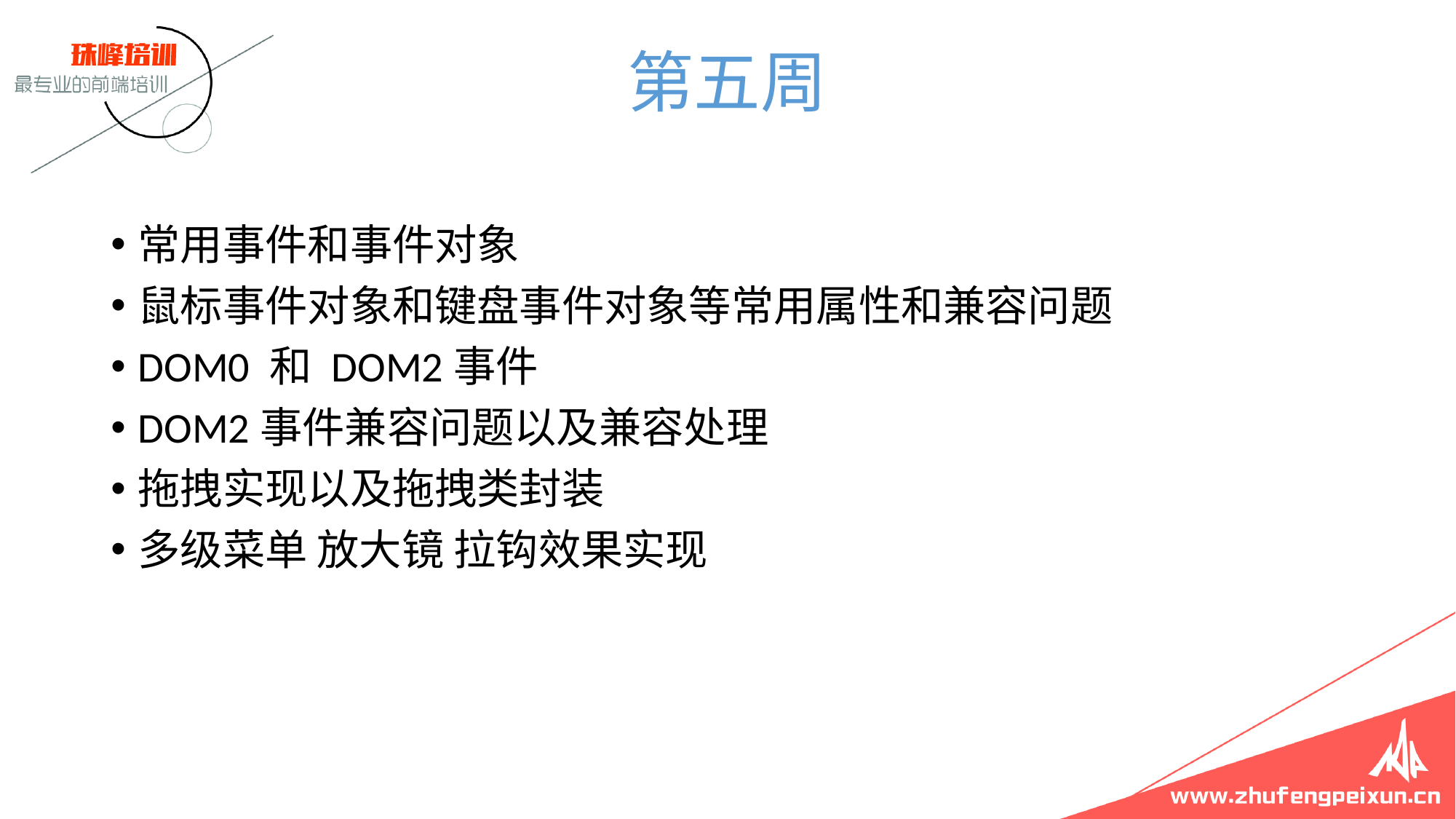

# 第五周
常用事件和事件对象
鼠标事件对象和键盘事件对象等常用属性和兼容问题
DOM0 和 DOM2事件
DOM2事件兼容问题以及兼容处理
拖拽实现以及拖拽类封装
多级菜单 放大镜 拉钩效果实现